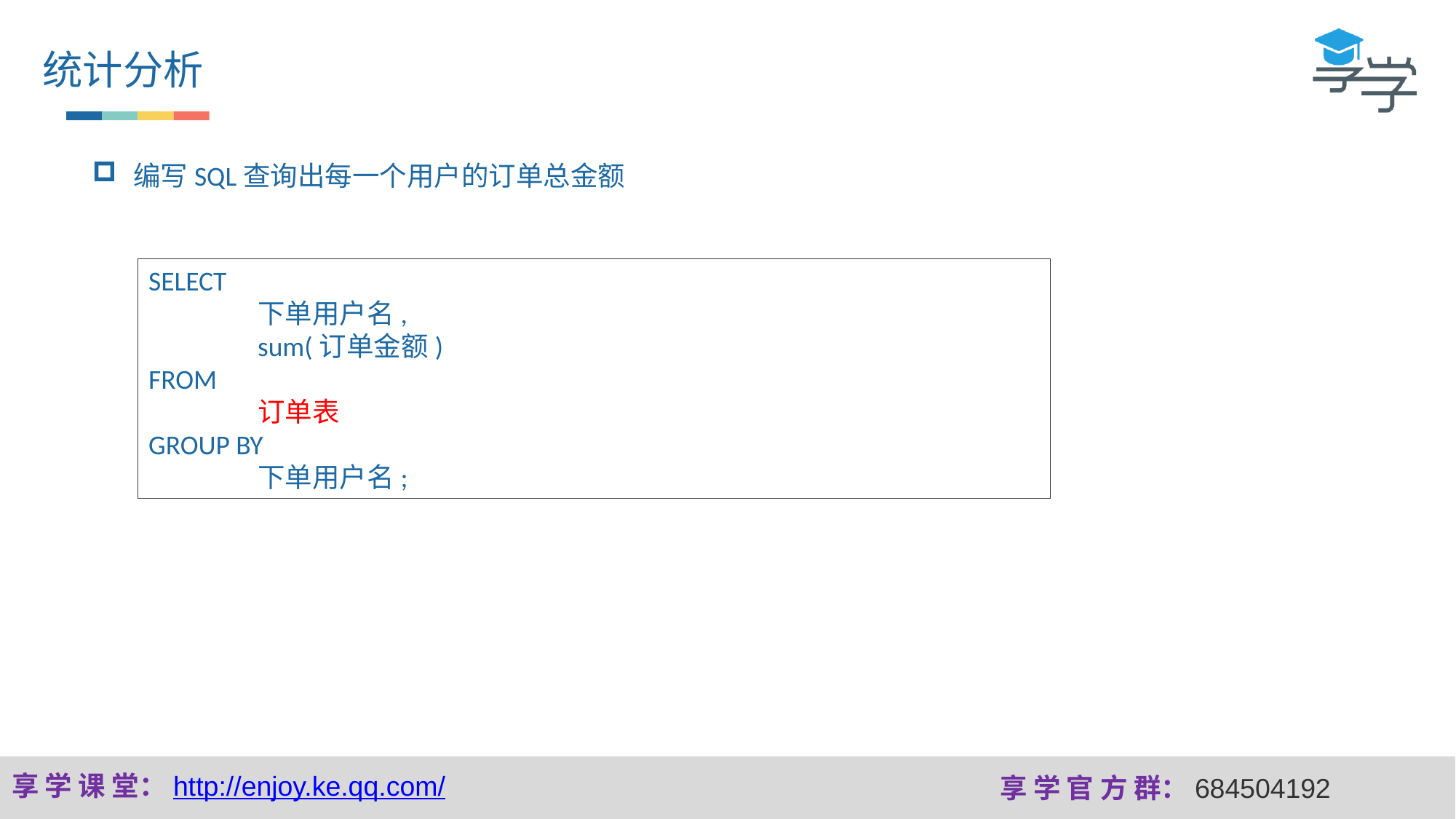

统计分析

编写SQL查询出每一个用户的订单总金额

SELECT
	下单用户名,
	sum(订单金额)
FROM
	订单表
GROUP BY
	下单用户名;